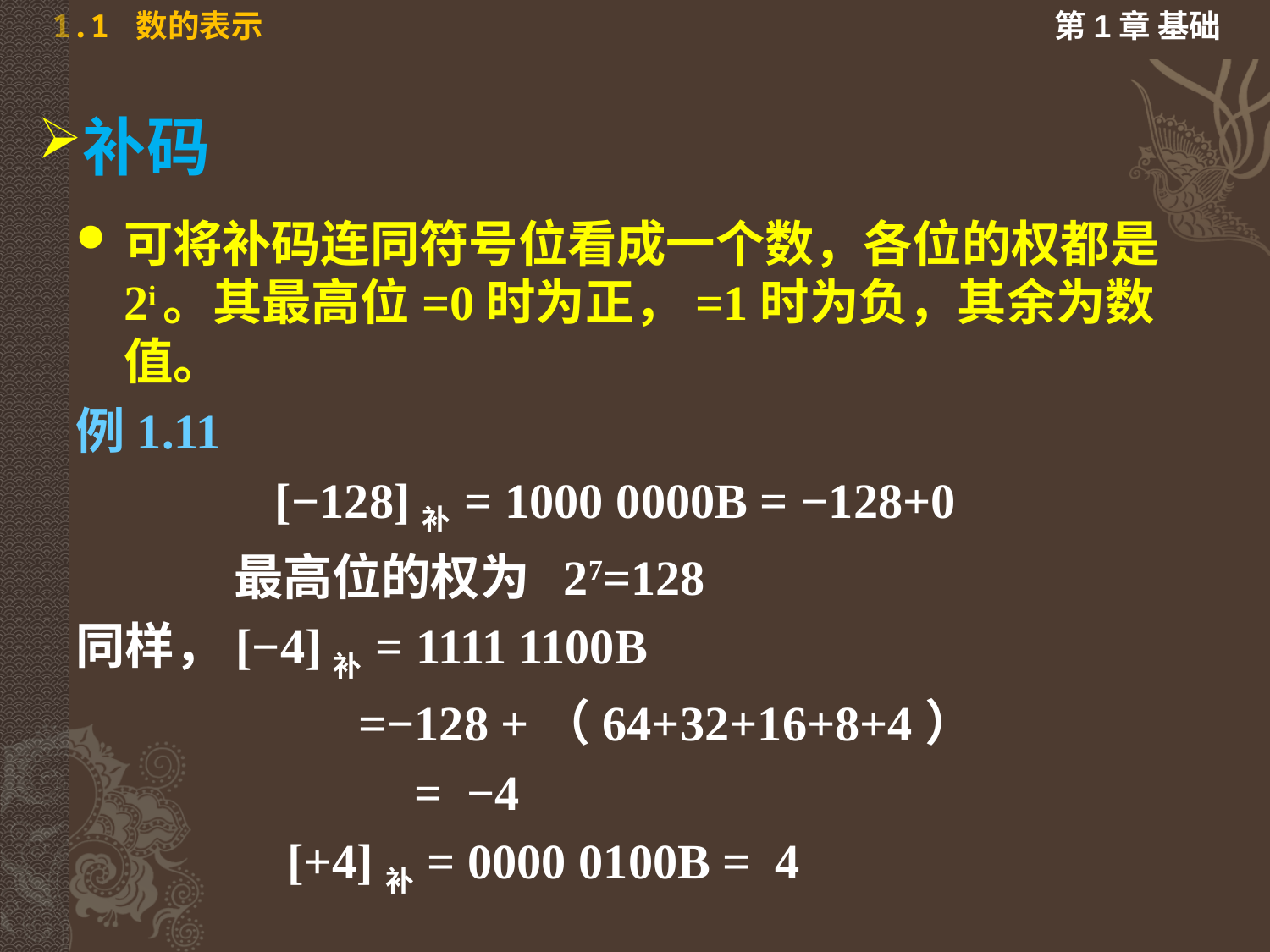

# 补码
可将补码连同符号位看成一个数，各位的权都是2i。其最高位=0时为正，=1时为负，其余为数值。
例1.11
		  [−128]补 = 1000 0000B = −128+0
             最高位的权为  27=128
同样，[−4]补 = 1111 1100B
                       =−128 +（64+32+16+8+4）
			   =  −4
		   [+4]补 = 0000 0100B =  4